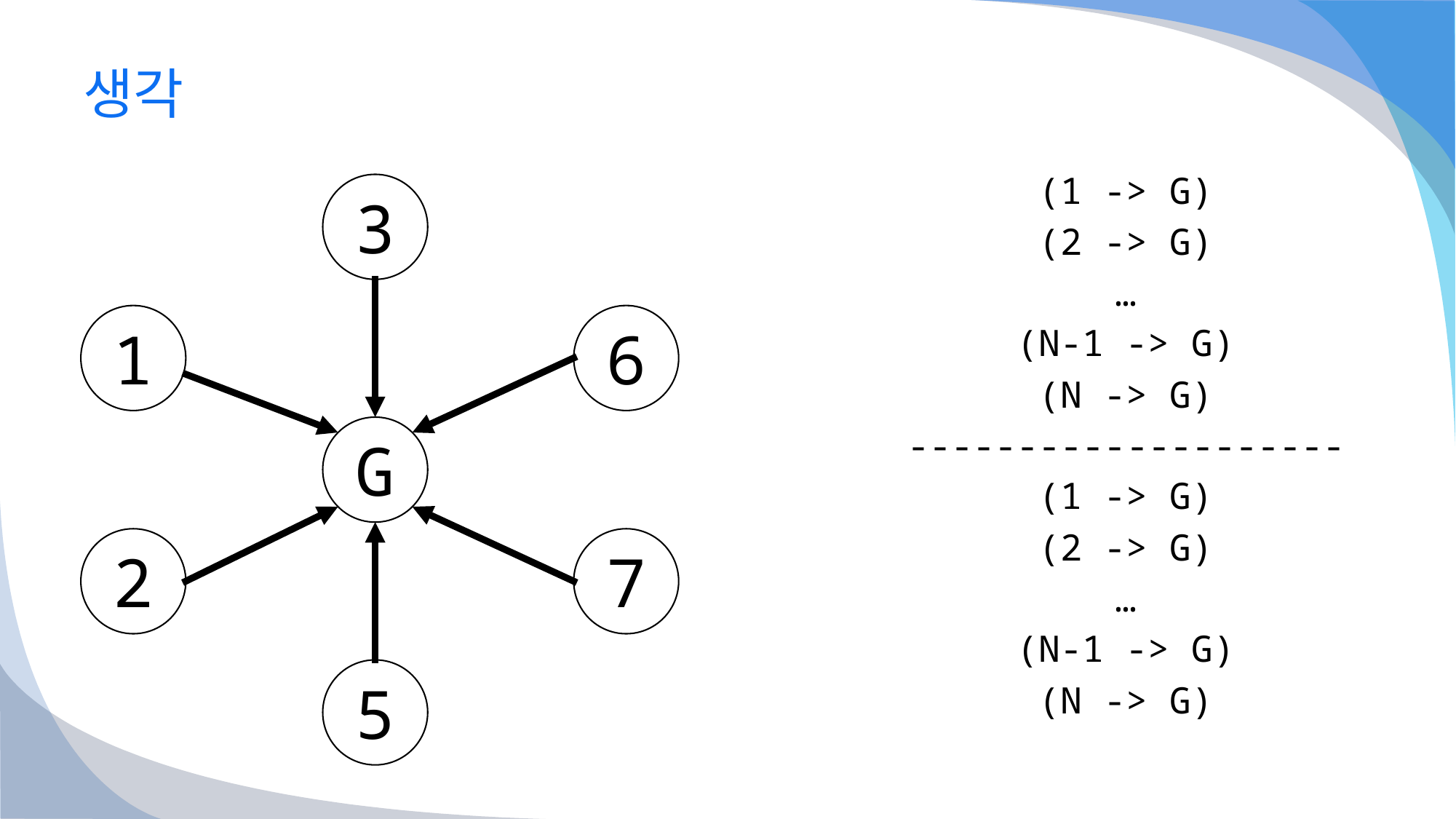

# 생각
(1 -> G)
(2 -> G)
…
(N-1 -> G)
(N -> G)
--------------------
(1 -> G)
(2 -> G)
…
(N-1 -> G)
(N -> G)

3
1
6
G
2
7
5